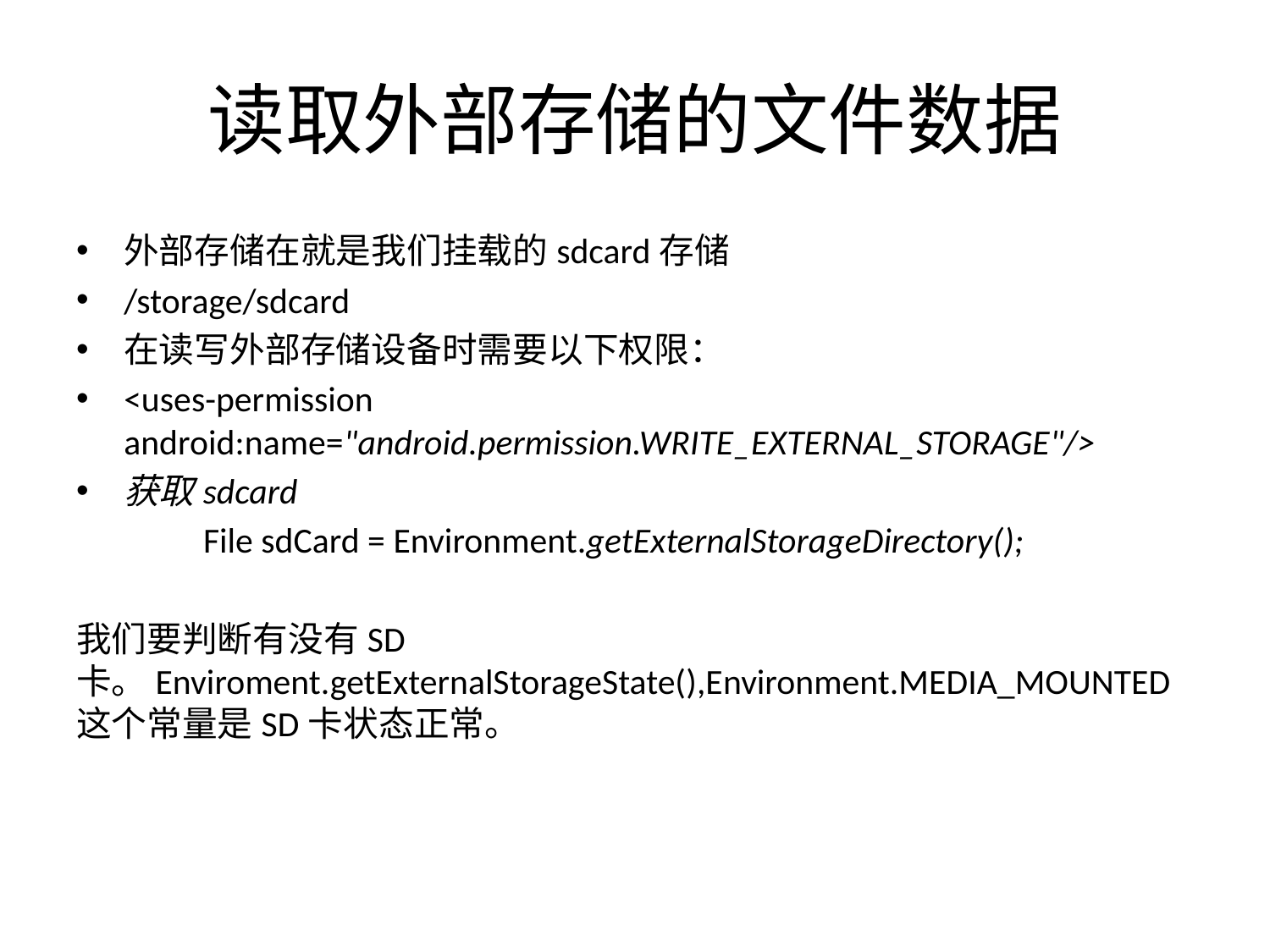

# 读取外部存储的文件数据
外部存储在就是我们挂载的sdcard存储
/storage/sdcard
在读写外部存储设备时需要以下权限：
<uses-permission android:name="android.permission.WRITE_EXTERNAL_STORAGE"/>
获取sdcard
   	File sdCard = Environment.getExternalStorageDirectory();

我们要判断有没有SD卡。Enviroment.getExternalStorageState(),Environment.MEDIA_MOUNTED这个常量是SD卡状态正常。